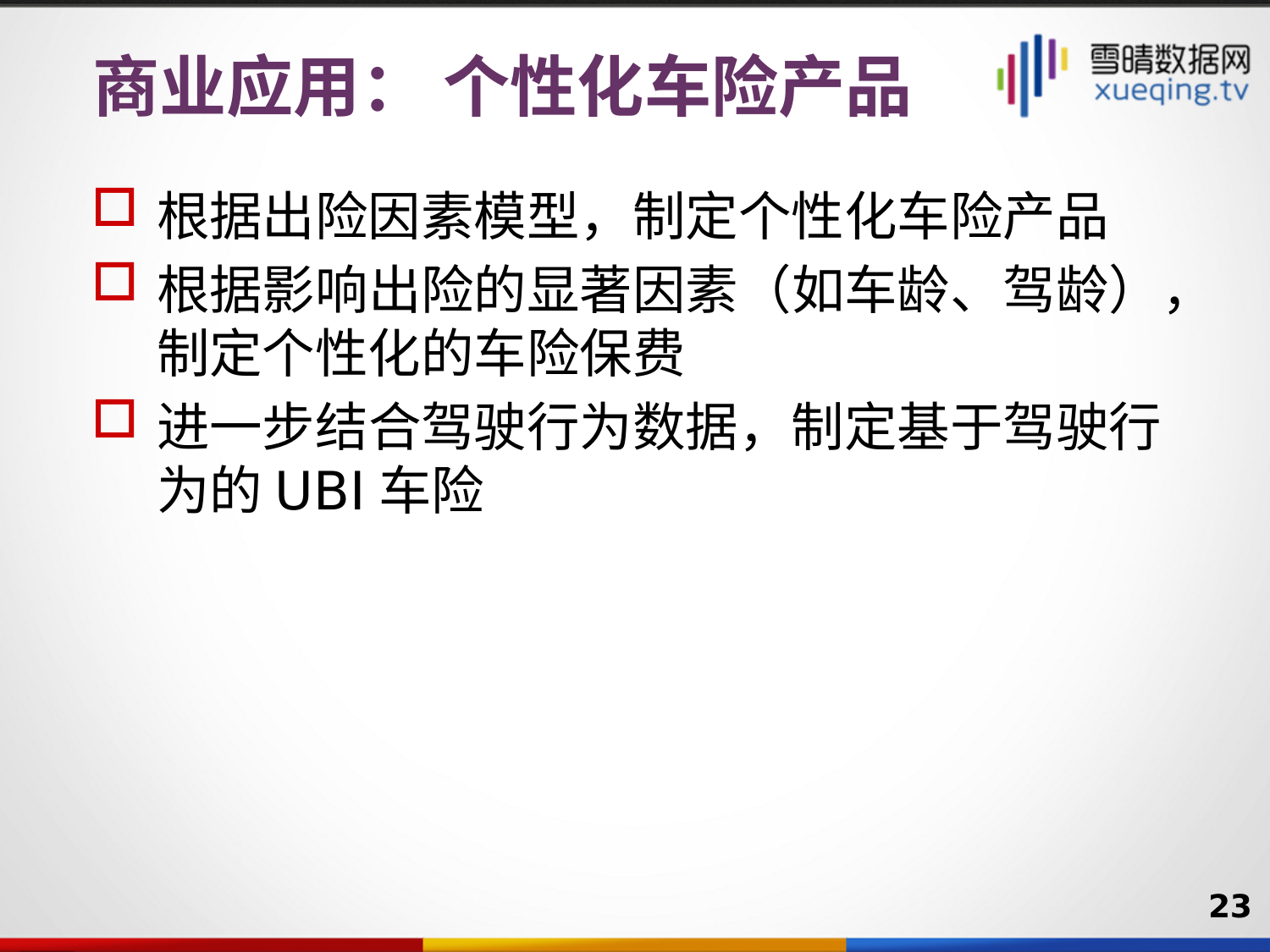

# 商业应用： 个性化车险产品
根据出险因素模型，制定个性化车险产品
根据影响出险的显著因素（如车龄、驾龄），制定个性化的车险保费
进一步结合驾驶行为数据，制定基于驾驶行为的UBI车险
23